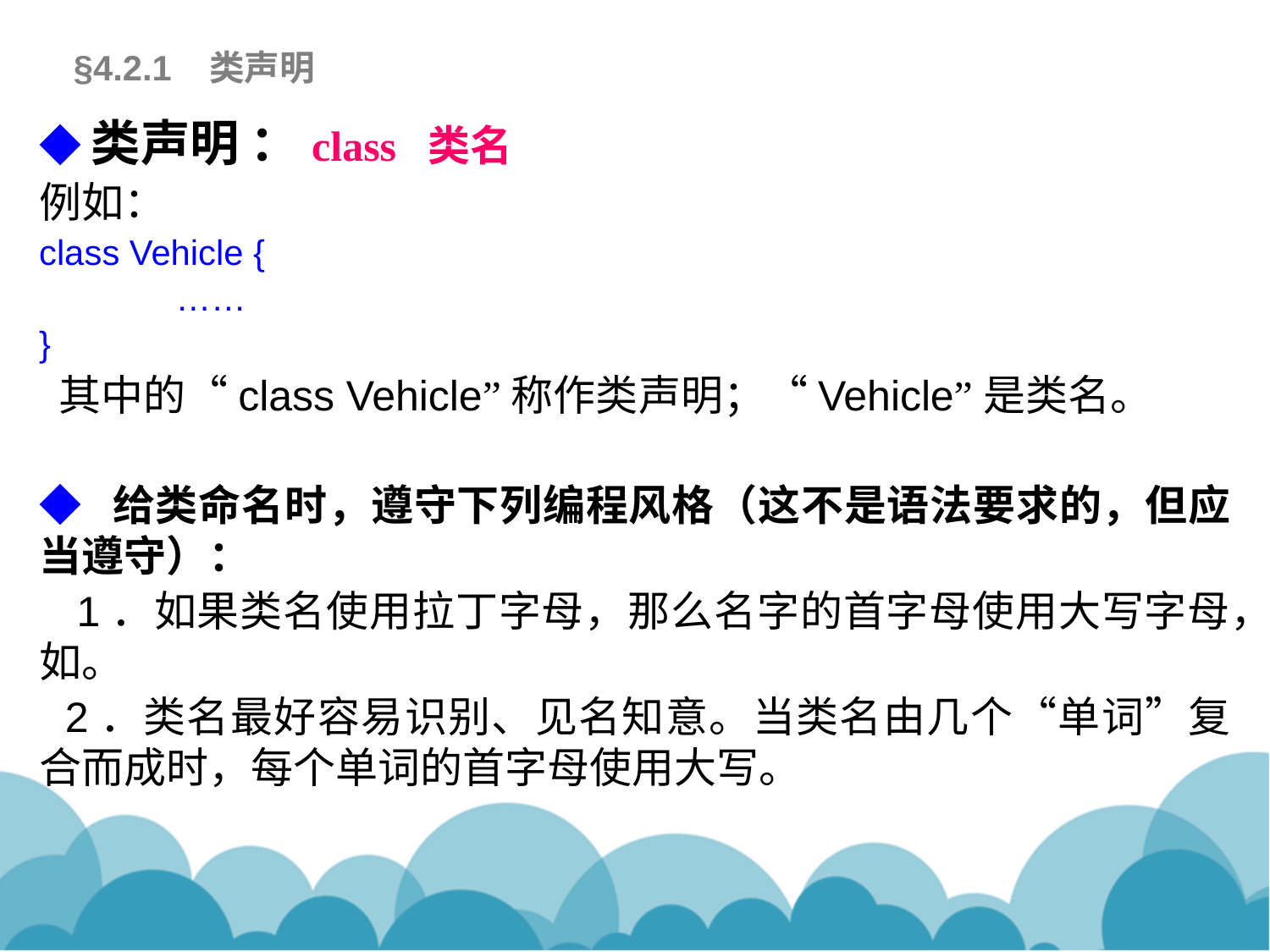

§4.2.1   类声明
◆类声明 ：class  类名
例如：
class Vehicle {
	 ……
}
 其中的“class Vehicle”称作类声明；“Vehicle”是类名。

◆  给类命名时，遵守下列编程风格（这不是语法要求的，但应当遵守）：
   1．如果类名使用拉丁字母，那么名字的首字母使用大写字母，如。
  2．类名最好容易识别、见名知意。当类名由几个“单词”复合而成时，每个单词的首字母使用大写。
6